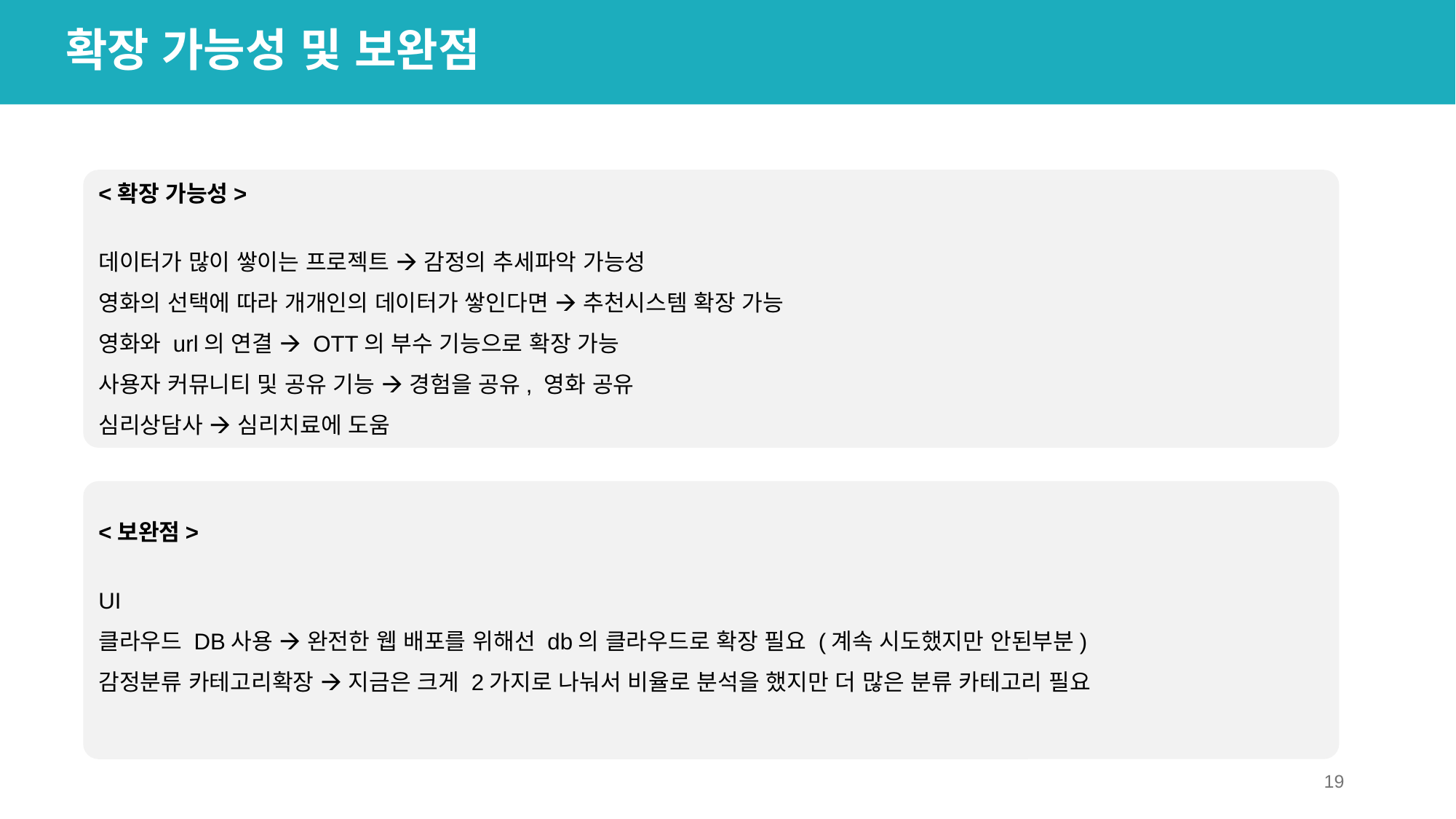

확장 가능성 및 보완점
<확장 가능성>

데이터가 많이 쌓이는 프로젝트 🡪 감정의 추세파악 가능성
영화의 선택에 따라 개개인의 데이터가 쌓인다면 🡪 추천시스템 확장 가능
영화와 url의 연결 🡪 OTT의 부수 기능으로 확장 가능
사용자 커뮤니티 및 공유 기능 🡪 경험을 공유, 영화 공유
심리상담사 🡪 심리치료에 도움
<보완점>

UI
클라우드 DB사용 🡪 완전한 웹 배포를 위해선 db의 클라우드로 확장 필요 (계속 시도했지만 안된부분)
감정분류 카테고리확장 🡪 지금은 크게 2가지로 나눠서 비율로 분석을 했지만 더 많은 분류 카테고리 필요

19